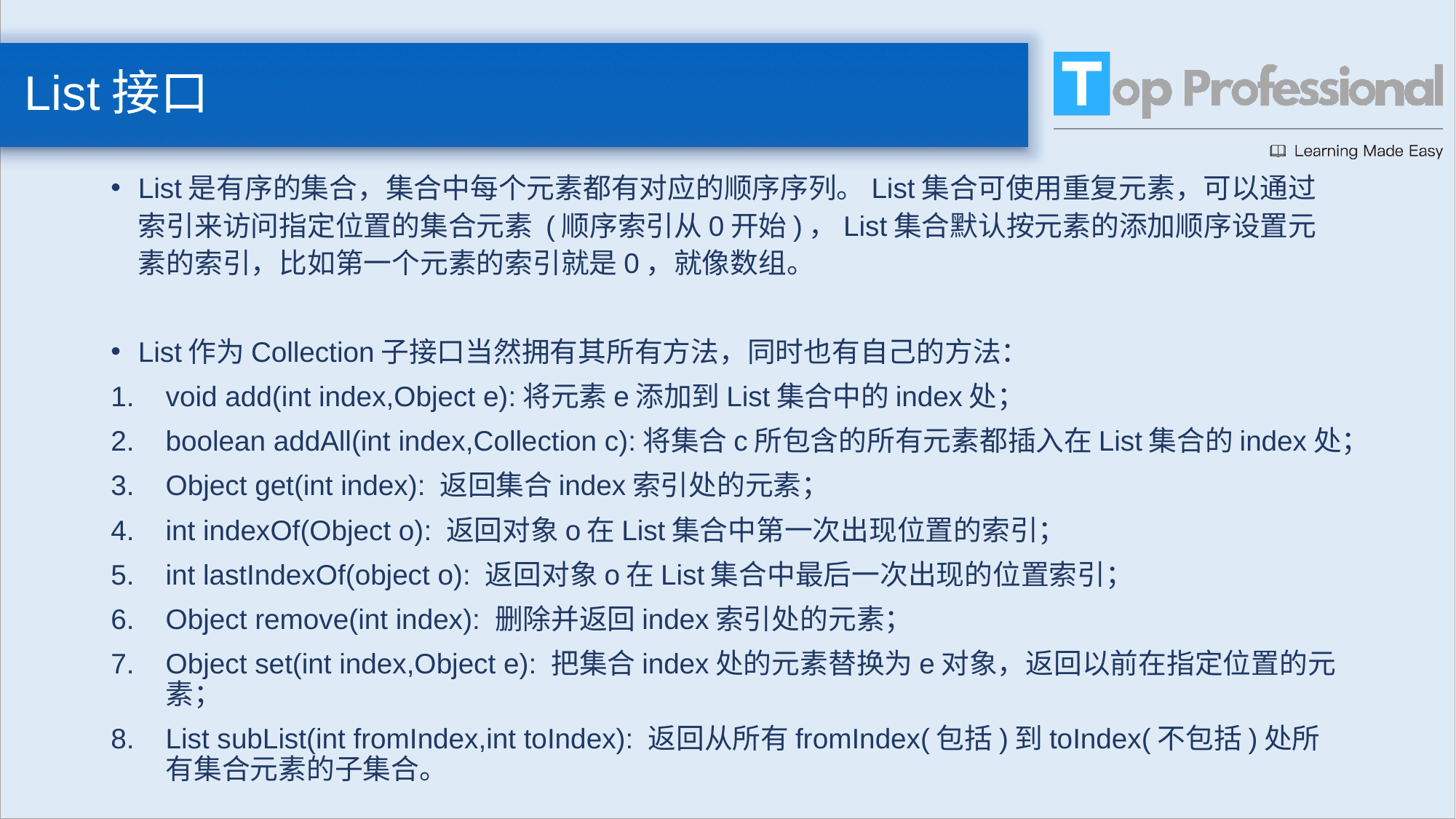

# List接口
List是有序的集合，集合中每个元素都有对应的顺序序列。List集合可使用重复元素，可以通过索引来访问指定位置的集合元素 (顺序索引从0开始)，List集合默认按元素的添加顺序设置元素的索引，比如第一个元素的索引就是0，就像数组。

List作为Collection子接口当然拥有其所有方法，同时也有自己的方法：
void add(int index,Object e):将元素e添加到List集合中的index处；
boolean addAll(int index,Collection c):将集合c所包含的所有元素都插入在List集合的index处；
Object get(int index): 返回集合index索引处的元素；
int indexOf(Object o): 返回对象o在List集合中第一次出现位置的索引；
int lastIndexOf(object o): 返回对象o在List集合中最后一次出现的位置索引；
Object remove(int index): 删除并返回index索引处的元素；
Object set(int index,Object e): 把集合index处的元素替换为e对象，返回以前在指定位置的元素；
List subList(int fromIndex,int toIndex): 返回从所有fromIndex(包括)到toIndex(不包括)处所有集合元素的子集合。